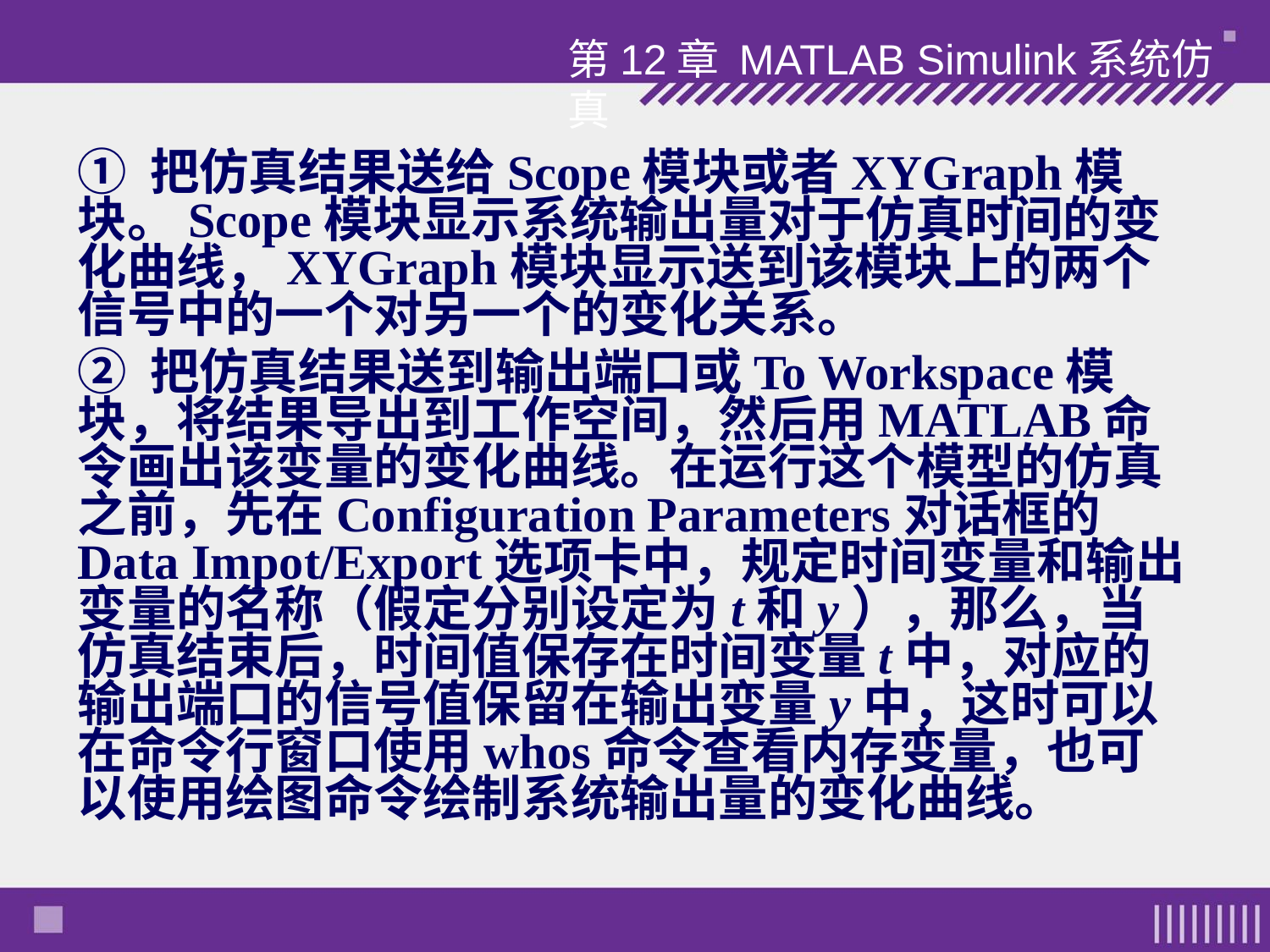

第12章 MATLAB Simulink系统仿真
① 把仿真结果送给Scope模块或者XYGraph模块。Scope模块显示系统输出量对于仿真时间的变化曲线，XYGraph模块显示送到该模块上的两个信号中的一个对另一个的变化关系。
② 把仿真结果送到输出端口或To Workspace模块，将结果导出到工作空间，然后用MATLAB命令画出该变量的变化曲线。在运行这个模型的仿真之前，先在Configuration Parameters对话框的Data Impot/Export选项卡中，规定时间变量和输出变量的名称（假定分别设定为t和y），那么，当仿真结束后，时间值保存在时间变量t中，对应的输出端口的信号值保留在输出变量y中，这时可以在命令行窗口使用whos命令查看内存变量，也可以使用绘图命令绘制系统输出量的变化曲线。